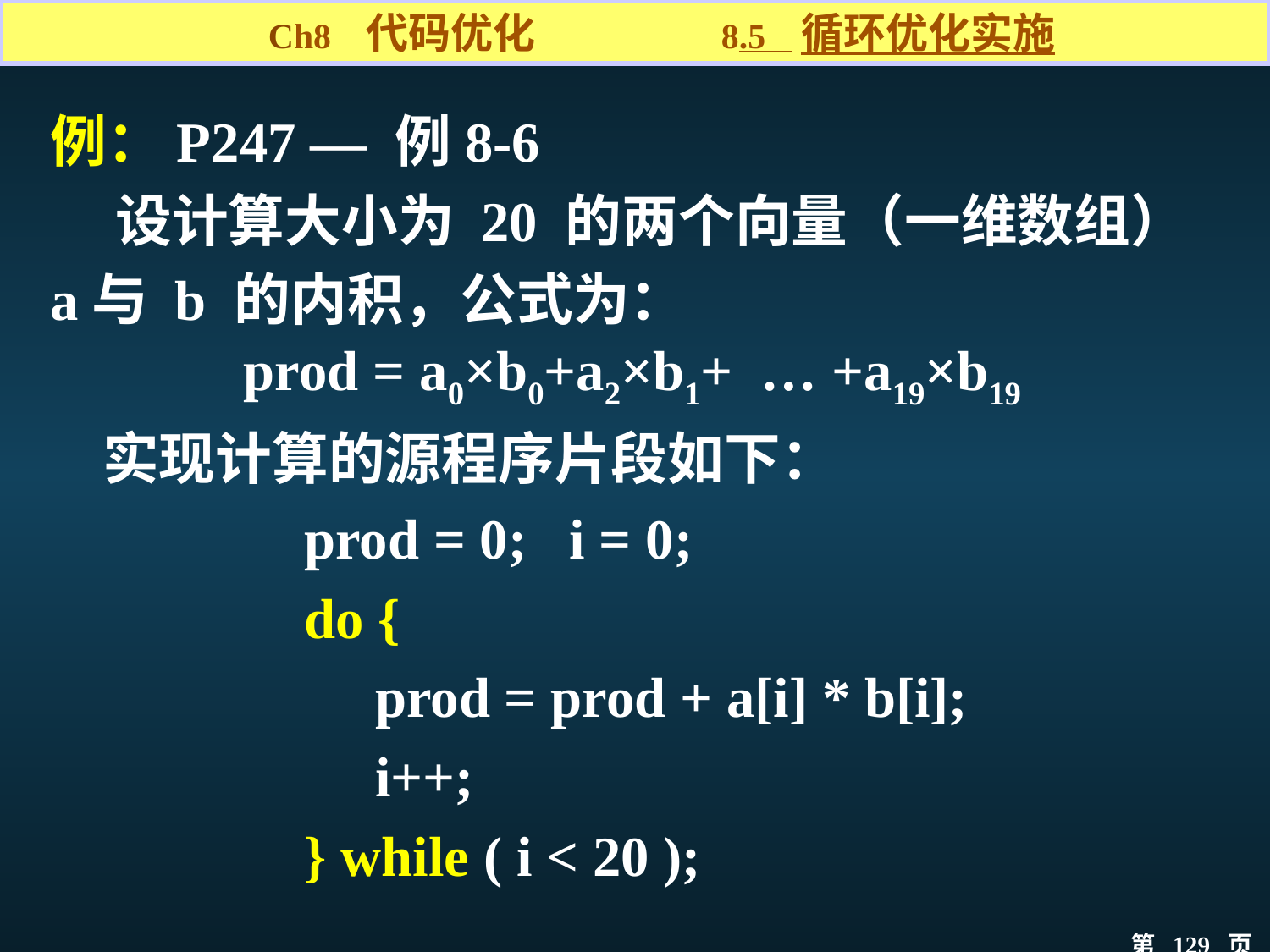

Ch8   代码优化                      8.5   循环优化实施
例：P247 — 例8-6
    设计算大小为 20 的两个向量（一维数组）a与 b 的内积，公式为：
prod = a0×b0+a2×b1+  … +a19×b19
   实现计算的源程序片段如下：
		prod = 0;   i = 0;
		do {
		     prod = prod + a[i] * b[i];
		     i++;
		} while ( i < 20 );